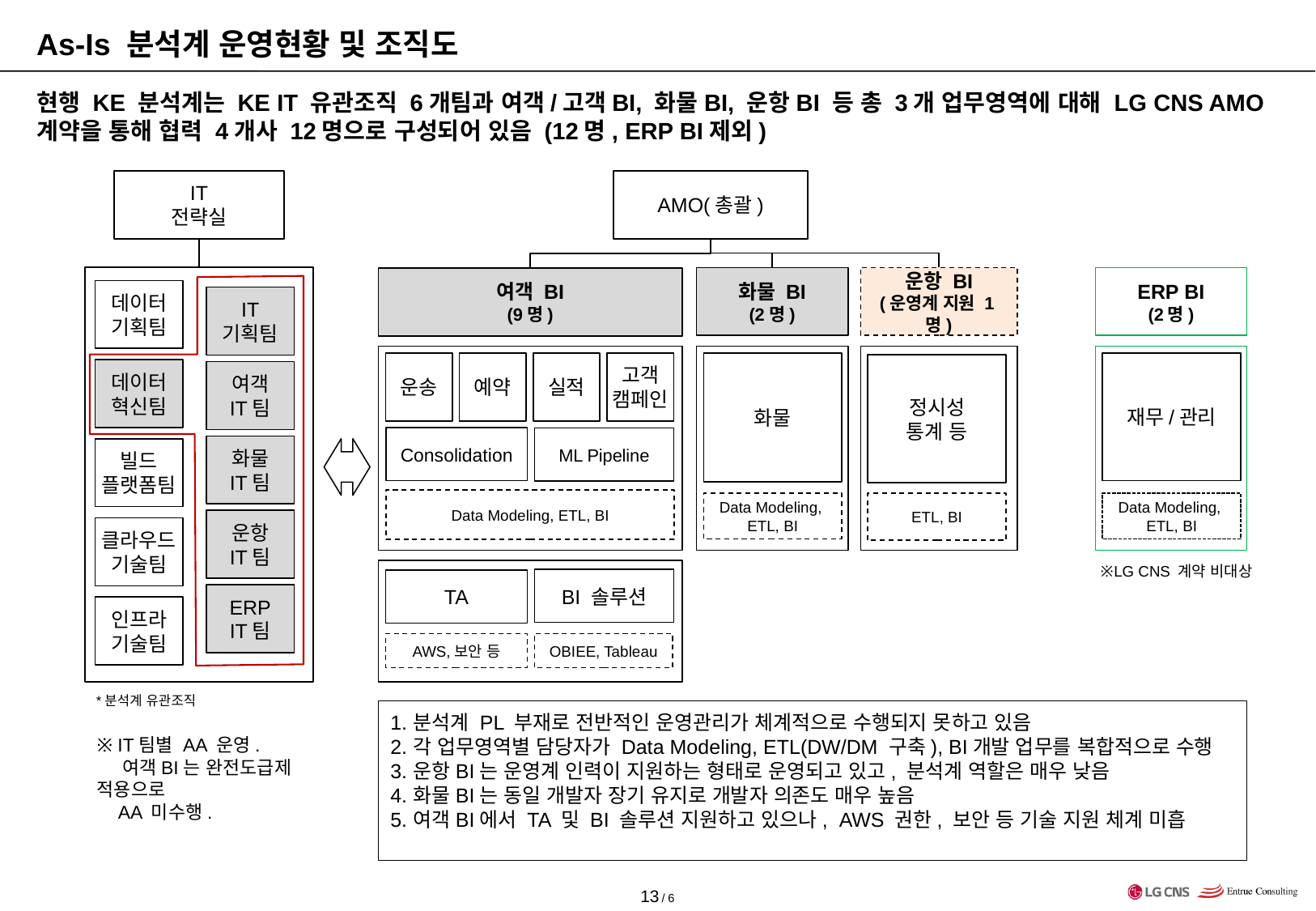

# As-Is 분석계 운영현황 및 조직도
현행 KE 분석계는 KE IT 유관조직 6개팀과 여객/고객BI, 화물BI, 운항BI 등 총 3개 업무영역에 대해 LG CNS AMO계약을 통해 협력 4개사 12명으로 구성되어 있음 (12명, ERP BI제외)
IT
전략실
AMO(총괄)

화물 BI
(2명)
운항 BI
(운영계 지원 1명)
ERP BI
(2명)
여객 BI
(9명)

데이터
기획팀
IT
기획팀

예약
실적
고객
캠페인
화물
운송
재무/관리
정시성
통계 등
데이터
혁신팀
여객
IT팀
Consolidation
ML Pipeline
화물
IT팀
빌드
플랫폼팀

Data Modeling, ETL, BI
Data Modeling,
ETL, BI
Data Modeling,
ETL, BI
ETL, BI
운항
IT팀
클라우드
기술팀
※ LG CNS 계약 비대상

BI 솔루션
TA
ERP
IT팀
인프라
기술팀
AWS,보안 등
OBIEE, Tableau
*분석계 유관조직
분석계 PL 부재로 전반적인 운영관리가 체계적으로 수행되지 못하고 있음
각 업무영역별 담당자가 Data Modeling, ETL(DW/DM 구축), BI개발 업무를 복합적으로 수행
운항BI는 운영계 인력이 지원하는 형태로 운영되고 있고, 분석계 역할은 매우 낮음
화물BI는 동일 개발자 장기 유지로 개발자 의존도 매우 높음
여객BI에서 TA 및 BI 솔루션 지원하고 있으나,  AWS 권한, 보안 등 기술 지원 체계 미흡

※ IT팀별 AA 운영.
    여객BI는 완전도급제 적용으로
    AA 미수행.